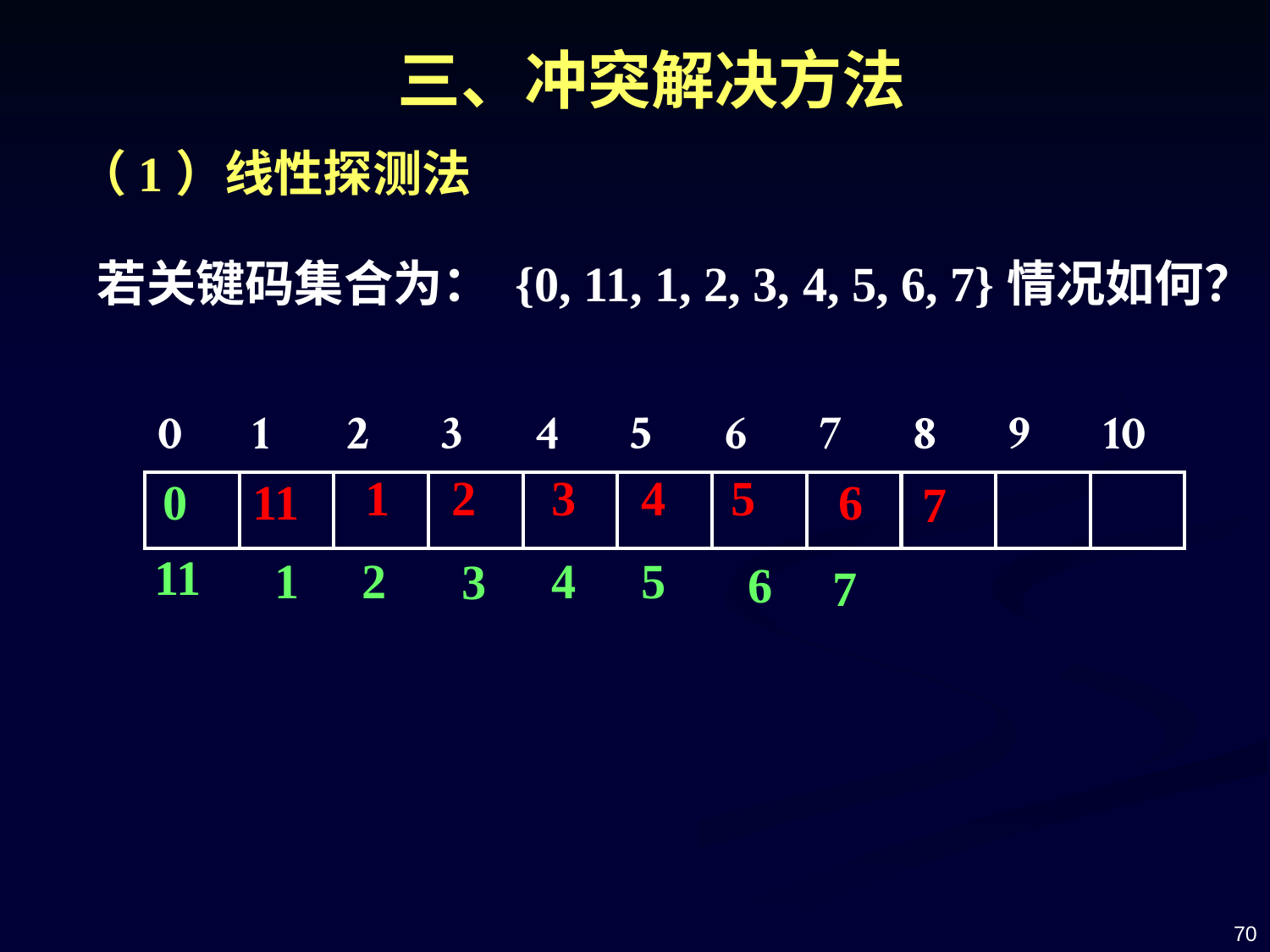

三、冲突解决方法
（1）线性探测法
若关键码集合为： {0, 11, 1, 2, 3, 4, 5, 6, 7}情况如何？
| 0 | 1 | 2 | 3 | 4 | 5 | 6 | 7 | 8 | 9 | 10 |
| --- | --- | --- | --- | --- | --- | --- | --- | --- | --- | --- |
|  |  |  |  |  |  |  |  |  |  |  |
1
2
4
5
3
0
11
6
7
11
1
2
4
5
3
6
7
70